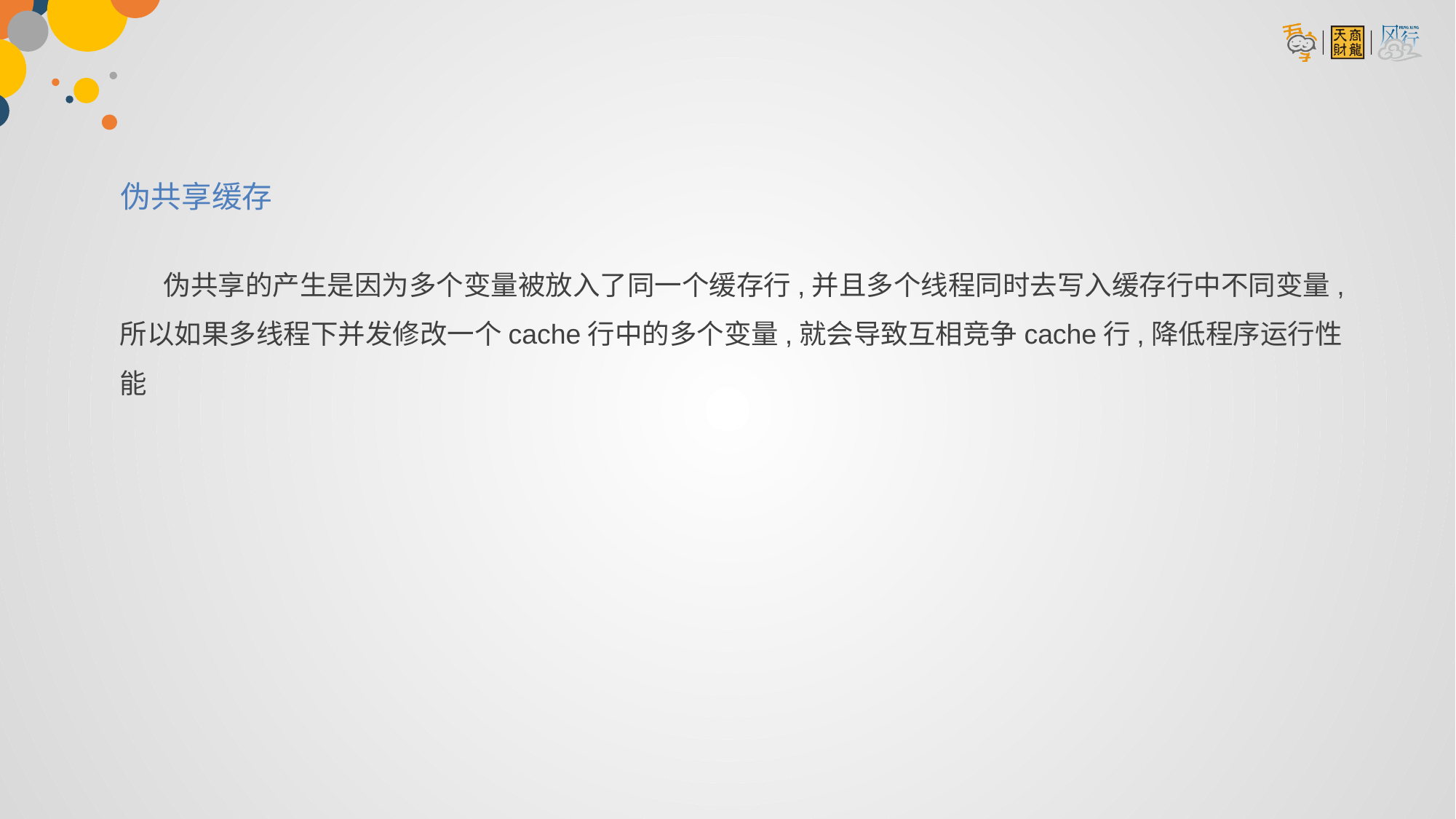

伪共享缓存
      伪共享的产生是因为多个变量被放入了同一个缓存行,并且多个线程同时去写入缓存行中不同变量,所以如果多线程下并发修改一个cache行中的多个变量,就会导致互相竞争cache行,降低程序运行性能